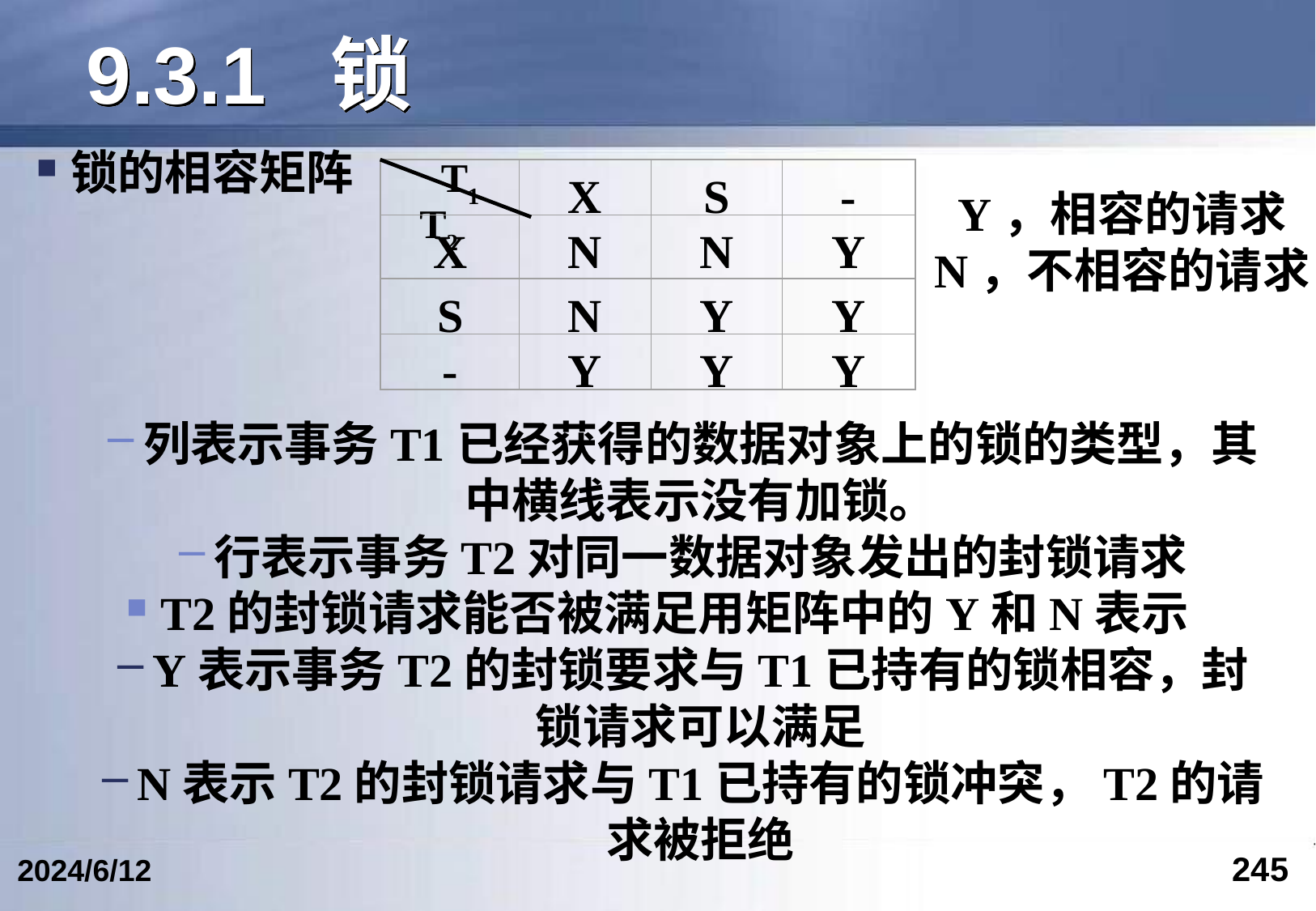

# 9.3.1  锁
锁的相容矩阵
        T1    T2

X

S

-

X

N

N

Y

S

N

Y

Y

-

Y

Y

Y

Y，相容的请求
N，不相容的请求
列表示事务T1已经获得的数据对象上的锁的类型，其中横线表示没有加锁。
行表示事务T2对同一数据对象发出的封锁请求
T2的封锁请求能否被满足用矩阵中的Y和N表示
Y表示事务T2的封锁要求与T1已持有的锁相容，封锁请求可以满足
N表示T2的封锁请求与T1已持有的锁冲突，T2的请求被拒绝
245
2024/6/12